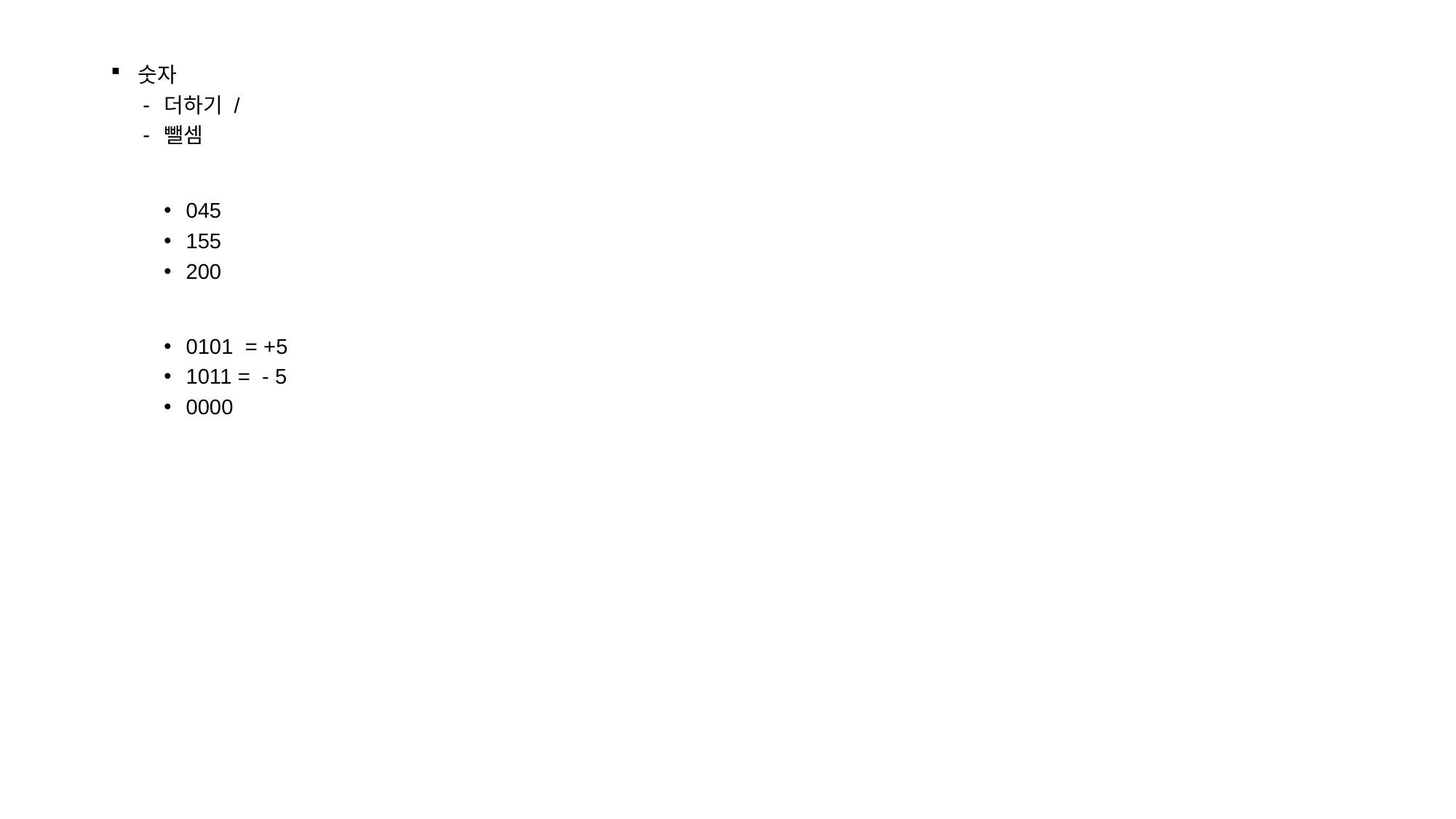

숫자
더하기 /
뺄셈

045
155
200

0101  = +5
1011 =  - 5
0000